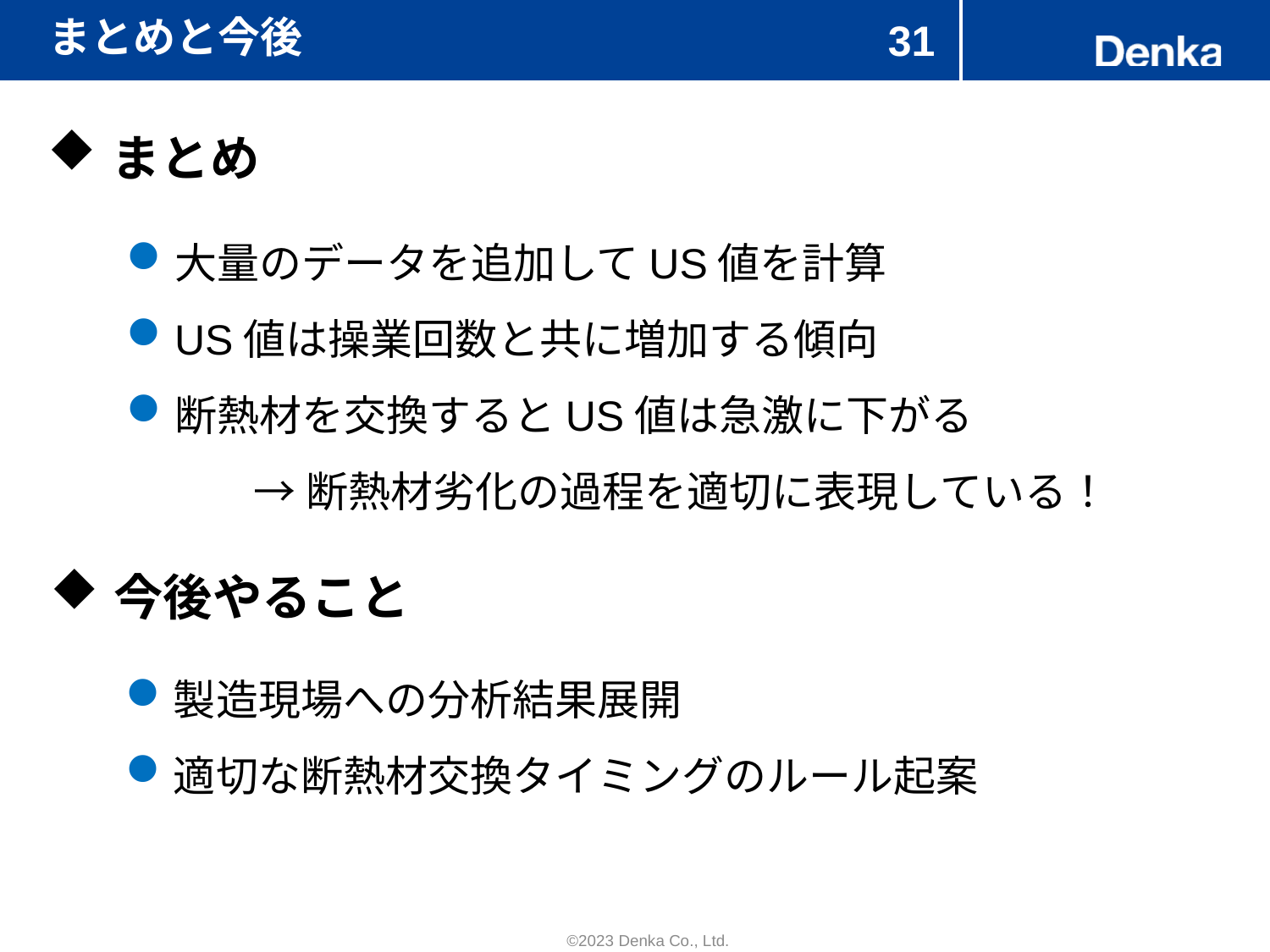

# まとめと今後
31
まとめ
大量のデータを追加してUS値を計算
US値は操業回数と共に増加する傾向
断熱材を交換するとUS値は急激に下がる
	→断熱材劣化の過程を適切に表現している！
今後やること
製造現場への分析結果展開
適切な断熱材交換タイミングのルール起案